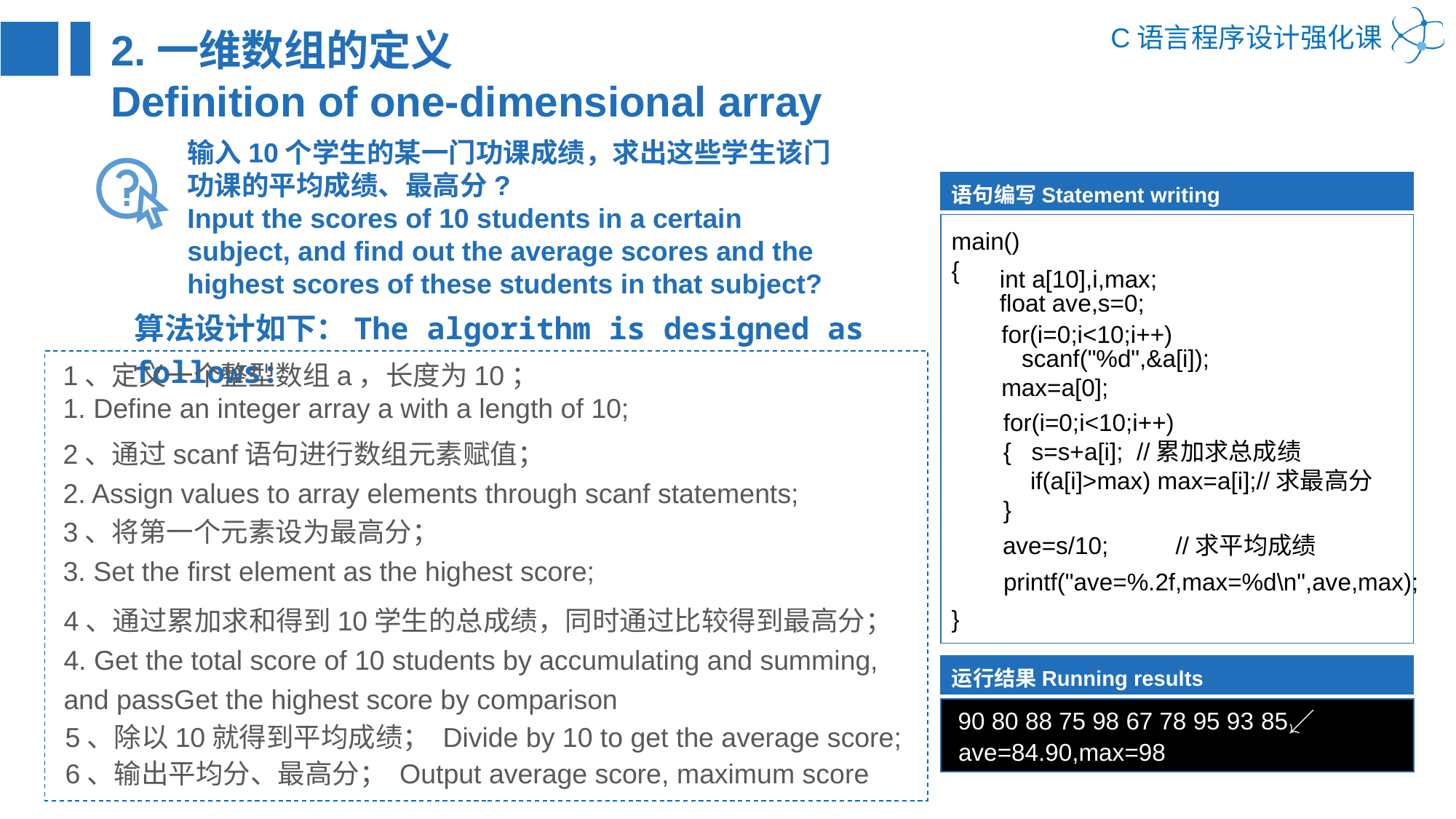

2.一维数组的定义
Definition of one-dimensional array

输入10个学生的某一门功课成绩，求出这些学生该门功课的平均成绩、最高分?
Input the scores of 10 students in a certain subject, and find out the average scores and the highest scores of these students in that subject?

语句编写Statement writing

main()
{

}
int a[10],i,max;
float ave,s=0;
算法设计如下：The algorithm is designed as follows:
for(i=0;i<10;i++)
   scanf("%d",&a[i]);

1、定义一个整型数组a，长度为10；
1. Define an integer array a with a length of 10;
max=a[0];
for(i=0;i<10;i++)
{   s=s+a[i];  //累加求总成绩
    if(a[i]>max) max=a[i];//求最高分
}

2、通过scanf语句进行数组元素赋值；
2. Assign values to array elements through scanf statements;
3、将第一个元素设为最高分；
3. Set the first element as the highest score;
ave=s/10;          //求平均成绩
printf("ave=%.2f,max=%d\n",ave,max);
4、通过累加求和得到10学生的总成绩，同时通过比较得到最高分；
4. Get the total score of 10 students by accumulating and summing, and passGet the highest score by comparison

运行结果Running results
90 80 88 75 98 67 78 95 93 85↙

5、除以10就得到平均成绩； Divide by 10 to get the average score;
ave=84.90,max=98
6、输出平均分、最高分； Output average score, maximum score